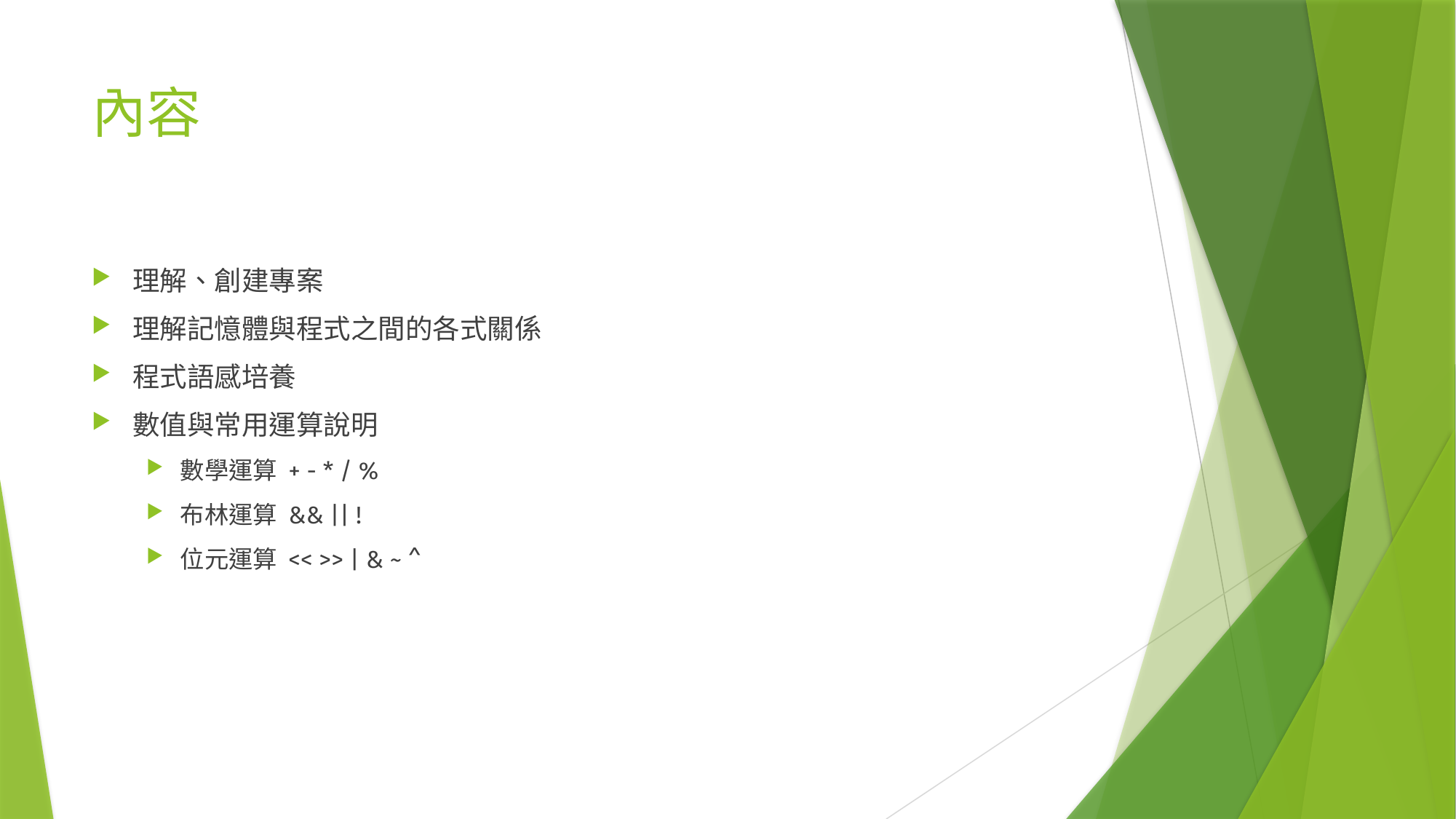

# 內容
理解、創建專案
理解記憶體與程式之間的各式關係
程式語感培養
數值與常用運算說明
數學運算 + - * / %
布林運算 && || !
位元運算 << >> | & ~ ^